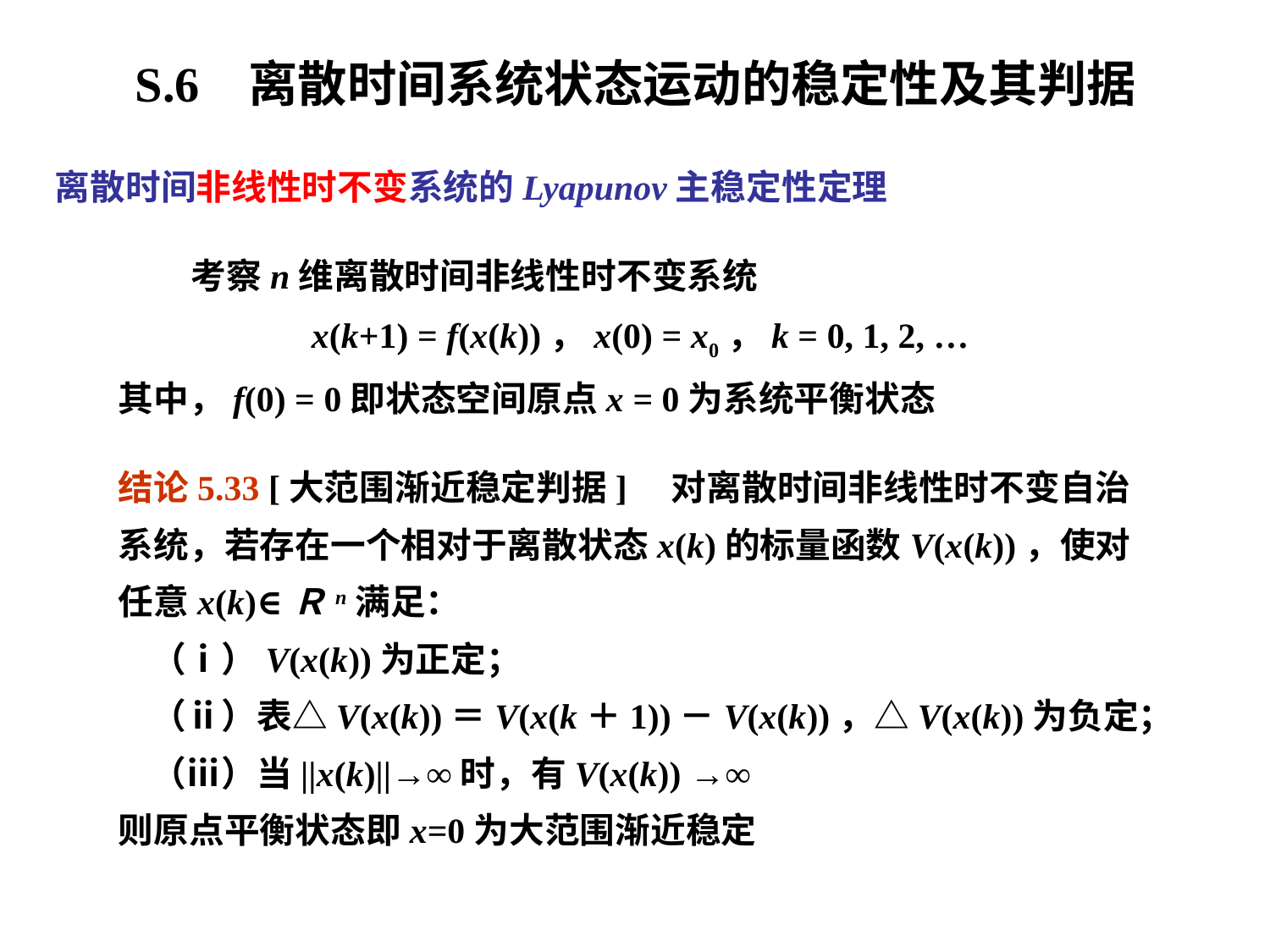

S.6   离散时间系统状态运动的稳定性及其判据
离散时间非线性时不变系统的Lyapunov主稳定性定理
        考察n维离散时间非线性时不变系统
x(k+1) = f(x(k))，x(0) = x0，k = 0, 1, 2, …
其中，f(0) = 0即状态空间原点x = 0为系统平衡状态
结论5.33 [大范围渐近稳定判据]    对离散时间非线性时不变自治系统，若存在一个相对于离散状态x(k)的标量函数V(x(k))，使对任意x(k)∈Ｒn满足：
   （ⅰ）V(x(k))为正定；
   （ⅱ）表△V(x(k))＝V(x(k＋1))－V(x(k))，△V(x(k))为负定；
   （ⅲ）当||x(k)||→∞时，有V(x(k)) →∞
则原点平衡状态即x=0为大范围渐近稳定